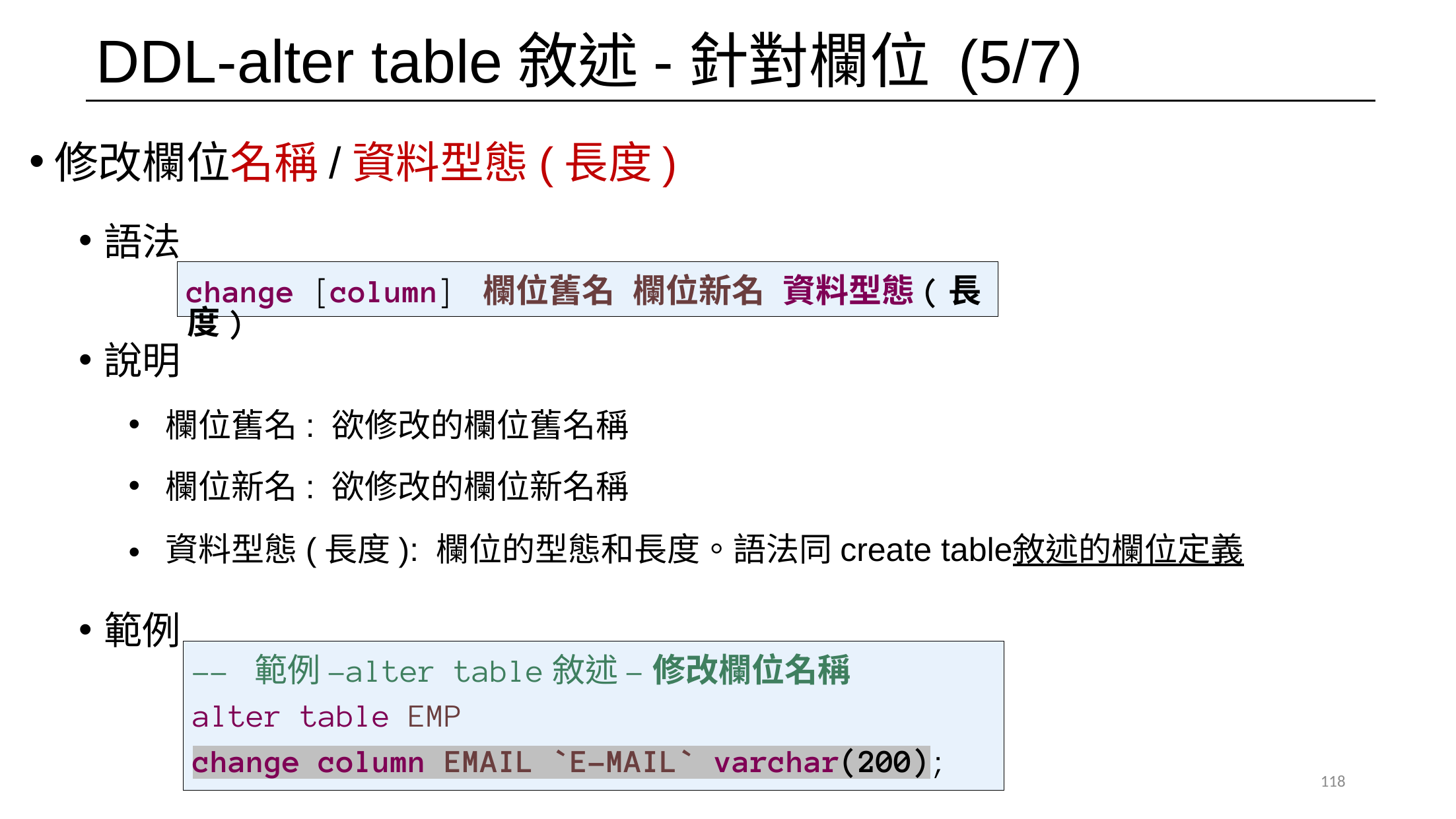

# DDL-alter table敘述-針對欄位 (5/7)
修改欄位名稱/資料型態(長度)
語法

說明
欄位舊名: 欲修改的欄位舊名稱
欄位新名: 欲修改的欄位新名稱
資料型態(長度): 欄位的型態和長度。語法同create table敘述的欄位定義
範例
change [column] 欄位舊名 欄位新名 資料型態(長度)
-- 範例-alter table敘述-修改欄位名稱
alter table EMP
change column EMAIL `E-MAIL` varchar(200);
118